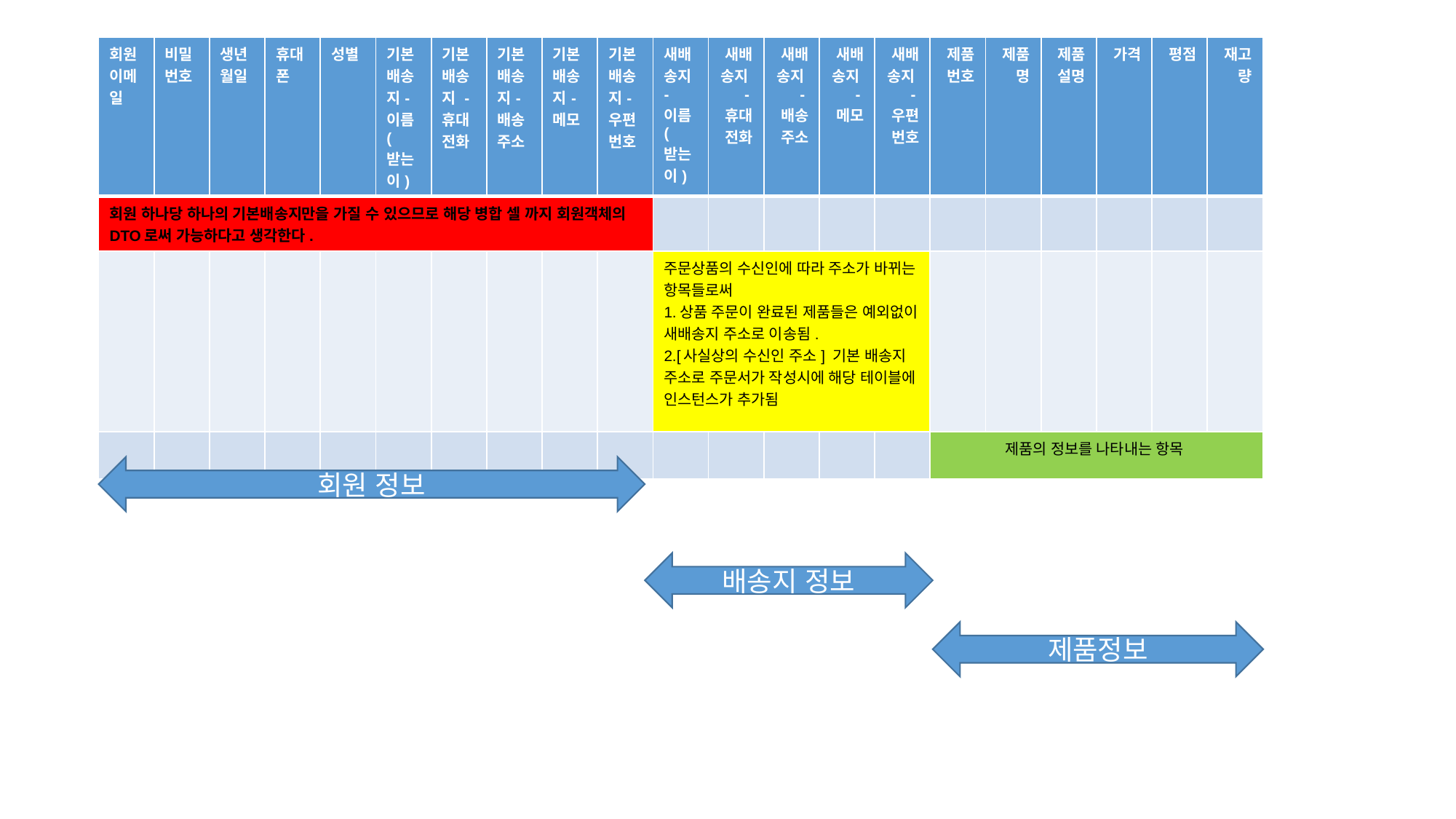

| 회원이메일 | 비밀번호 | 생년월일 | 휴대폰 | 성별 | 기본배송지-이름(받는이) | 기본배송지 -휴대전화 | 기본배송지-배송주소 | 기본배송지-메모 | 기본배송지-우편번호 | 새배송지-이름(받는이) | 새배송지-휴대전화 | 새배송지-배송주소 | 새배송지-메모 | 새배송지-우편번호 | 제품번호 | 제품명 | 제품설명 | 가격 | 평점 | 재고량 |
| --- | --- | --- | --- | --- | --- | --- | --- | --- | --- | --- | --- | --- | --- | --- | --- | --- | --- | --- | --- | --- |
| 회원 하나당 하나의 기본배송지만을 가질 수 있으므로 해당 병합 셀 까지 회원객체의 DTO로써 가능하다고 생각한다. |  |  |  |  |  |  |  |  |  |  |  |  |  |  |  |  |  |  |  |  |
|  |  |  |  |  |  |  |  |  |  | 주문상품의 수신인에 따라 주소가 바뀌는 항목들로써 1.상품 주문이 완료된 제품들은 예외없이 새배송지 주소로 이송됨. 2.[사실상의 수신인 주소] 기본 배송지 주소로 주문서가 작성시에 해당 테이블에 인스턴스가 추가됨 |  |  |  |  |  |  |  |  |  |  |
|  |  |  |  |  |  |  |  |  |  |  |  |  |  |  | 제품의 정보를 나타내는 항목 |  |  |  |  |  |
회원 정보
배송지 정보
제품정보